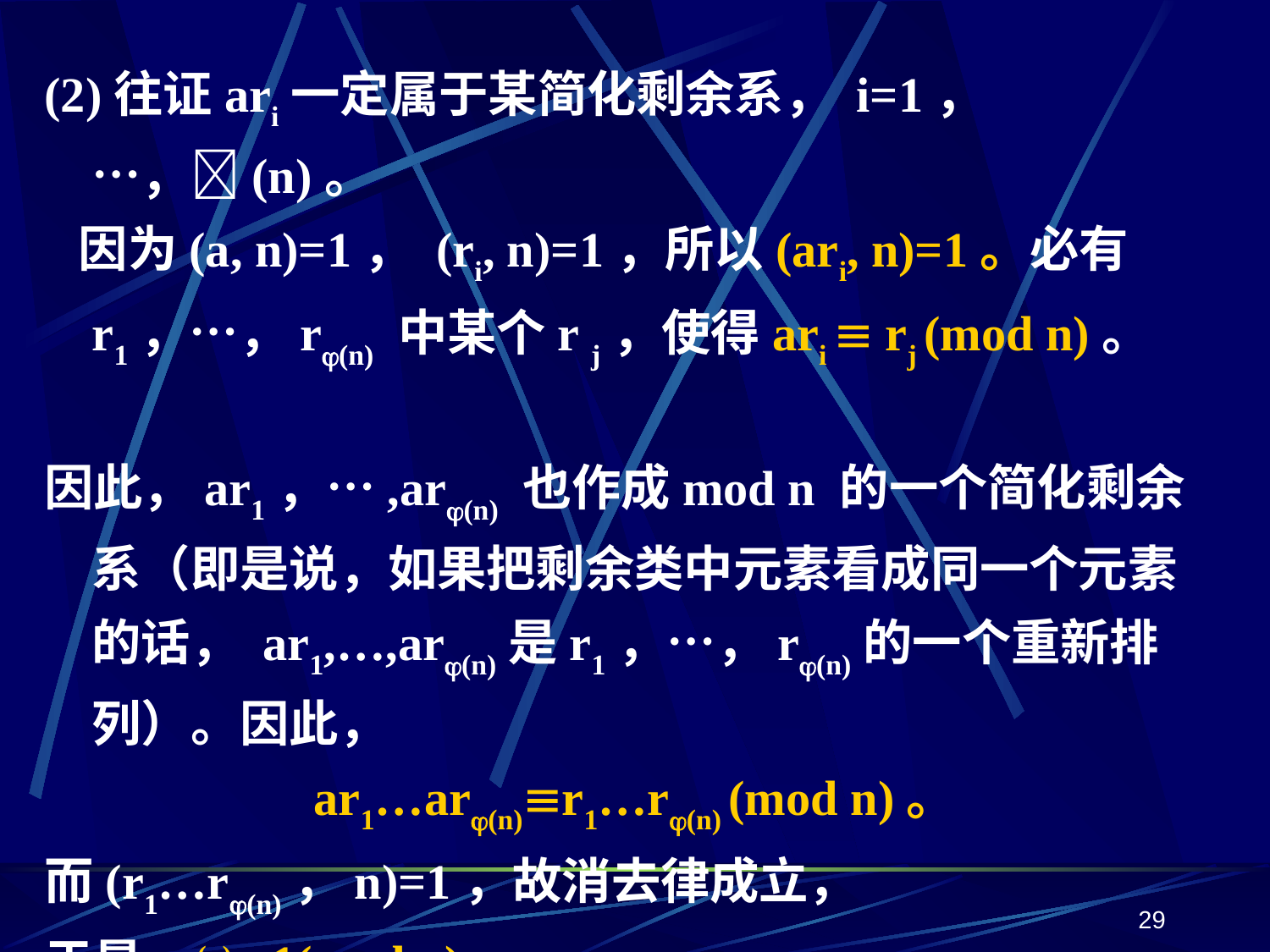

(2)往证ari一定属于某简化剩余系， i=1，…，ϕ(n)。
  因为(a, n)=1， (ri, n)=1，所以(ari, n)=1。必有r1，…，rϕ(n) 中某个r j，使得ari ≡ rj (mod n)。

因此，ar1，…,arϕ(n) 也作成mod n 的一个简化剩余系（即是说，如果把剩余类中元素看成同一个元素的话， ar1,…,arϕ(n)是r1，…，rϕ(n)的一个重新排列）。因此，
ar1…arϕ(n)≡r1…rϕ(n) (mod n)。
而(r1…rϕ(n)，n)=1，故消去律成立，
于是aϕ(n)≡1(mod n)。
29